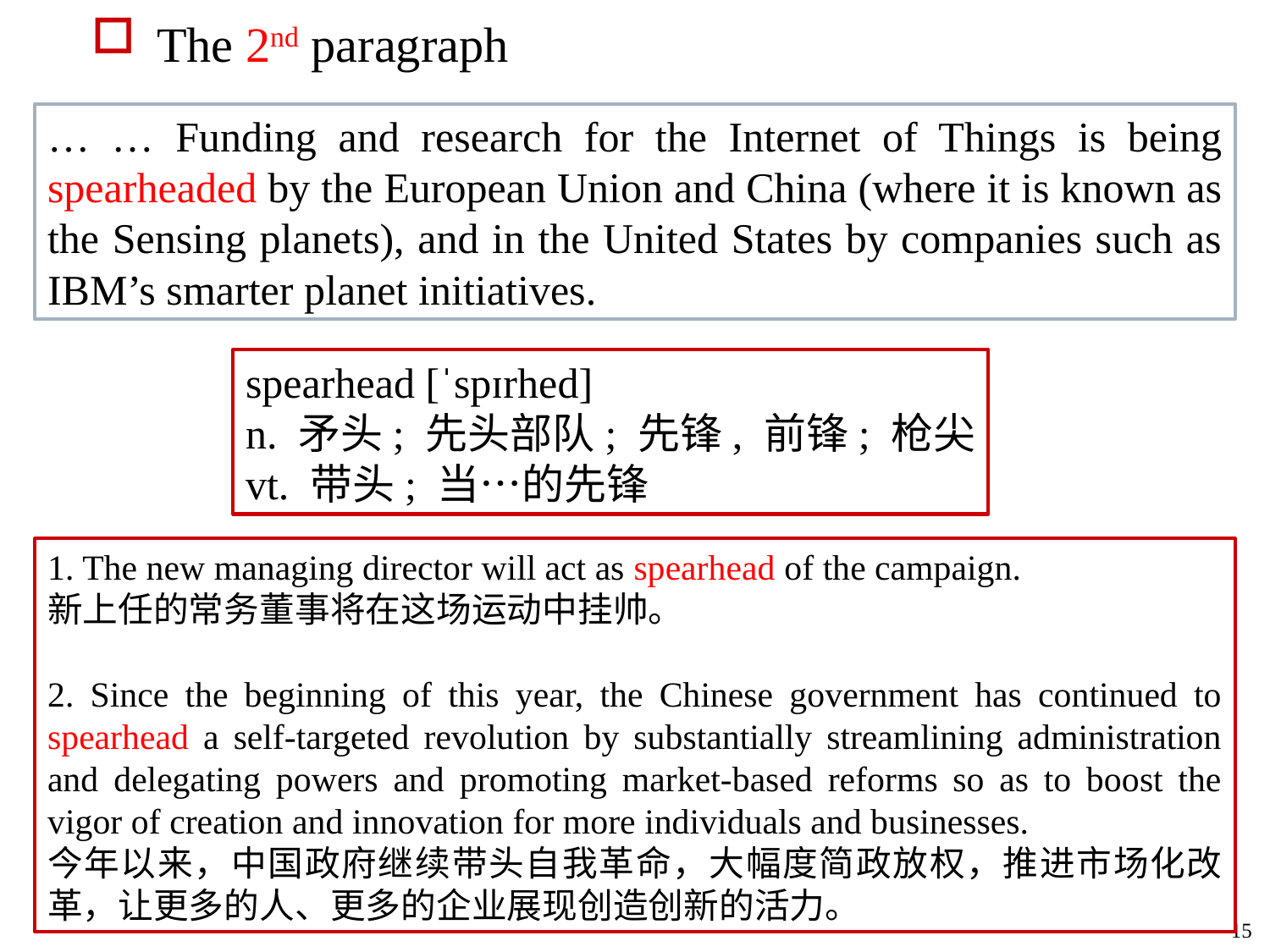

The 2nd paragraph
… … Funding and research for the Internet of Things is being spearheaded by the European Union and China (where it is known as the Sensing planets), and in the United States by companies such as IBM’s smarter planet initiatives.
spearhead [ˈspɪrhed]
n. 矛头; 先头部队; 先锋, 前锋; 枪尖
vt. 带头; 当…的先锋
1. The new managing director will act as spearhead of the campaign.
新上任的常务董事将在这场运动中挂帅。

2. Since the beginning of this year, the Chinese government has continued to spearhead a self-targeted revolution by substantially streamlining administration and delegating powers and promoting market-based reforms so as to boost the vigor of creation and innovation for more individuals and businesses.
今年以来，中国政府继续带头自我革命，大幅度简政放权，推进市场化改革，让更多的人、更多的企业展现创造创新的活力。
15